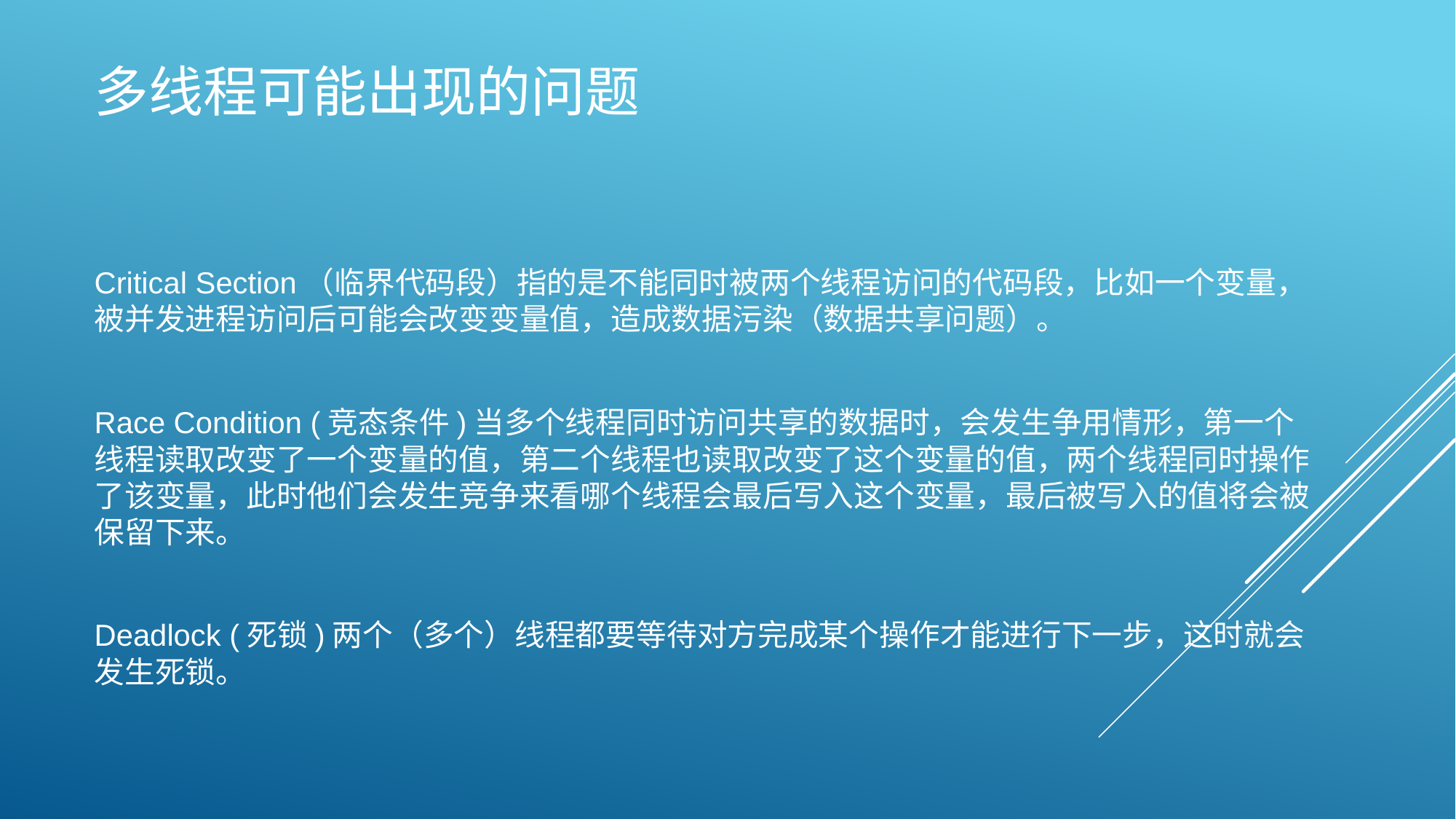

# 多线程可能出现的问题
Critical Section（临界代码段）指的是不能同时被两个线程访问的代码段，比如一个变量，被并发进程访问后可能会改变变量值，造成数据污染（数据共享问题）。

Race Condition (竞态条件)当多个线程同时访问共享的数据时，会发生争用情形，第一个线程读取改变了一个变量的值，第二个线程也读取改变了这个变量的值，两个线程同时操作了该变量，此时他们会发生竞争来看哪个线程会最后写入这个变量，最后被写入的值将会被保留下来。

Deadlock (死锁)两个（多个）线程都要等待对方完成某个操作才能进行下一步，这时就会发生死锁。